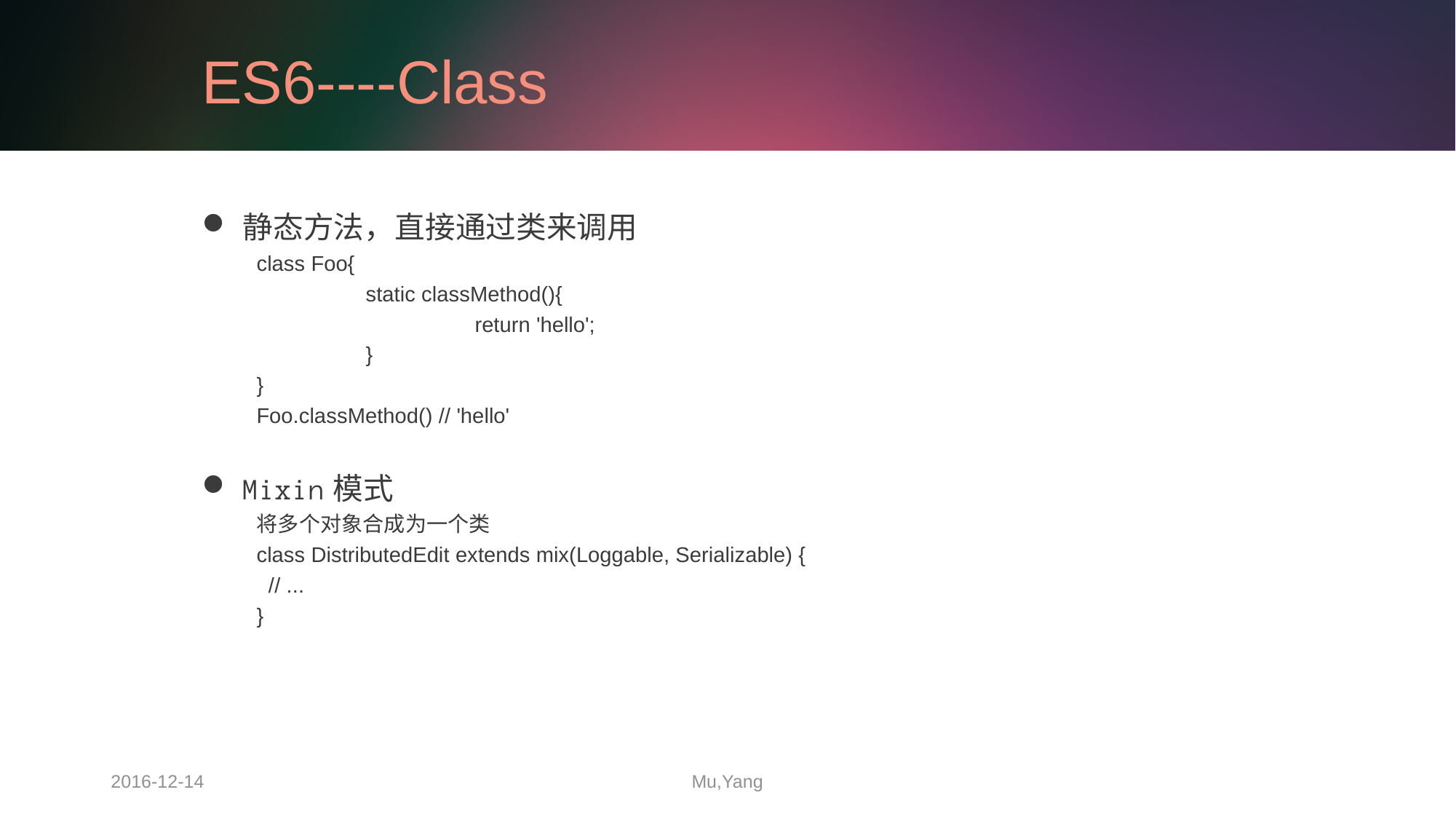

# ES6----Class
静态方法，直接通过类来调用
class Foo{
	static classMethod(){
		return 'hello';
	}
}
Foo.classMethod() // 'hello'

Mixin模式
将多个对象合成为一个类
class DistributedEdit extends mix(Loggable, Serializable) {
  // ...
}

2016-12-14
Mu,Yang
136